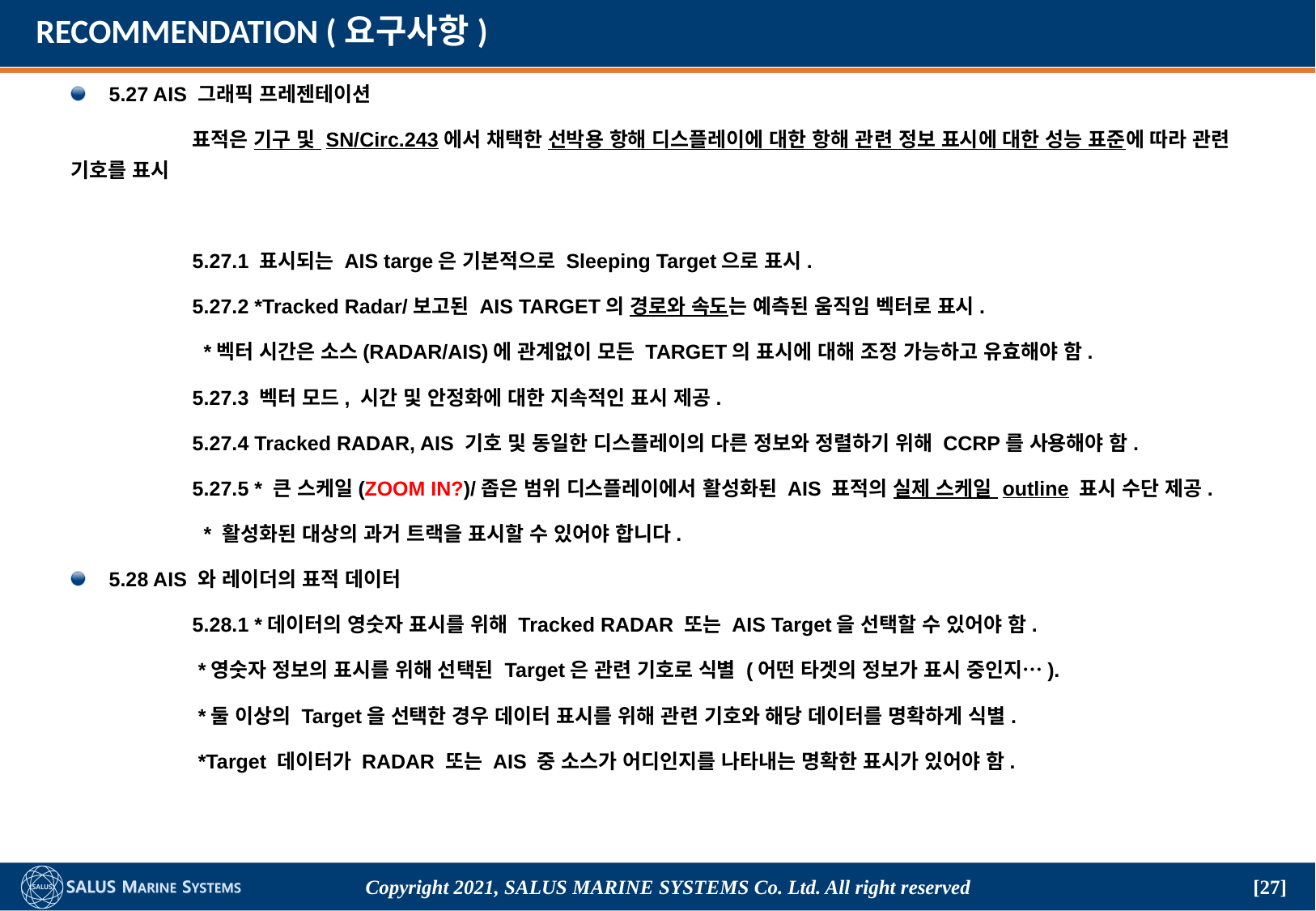

# RECOMMENDATION (요구사항)
5.27 AIS 그래픽 프레젠테이션
	표적은 기구 및 SN/Circ.243에서 채택한 선박용 항해 디스플레이에 대한 항해 관련 정보 표시에 대한 성능 표준에 따라 관련 기호를 표시

	5.27.1 표시되는 AIS targe은 기본적으로 Sleeping Target으로 표시.
	5.27.2 *Tracked Radar/보고된 AIS TARGET의 경로와 속도는 예측된 움직임 벡터로 표시.
	  *벡터 시간은 소스(RADAR/AIS)에 관계없이 모든 TARGET의 표시에 대해 조정 가능하고 유효해야 함.
	5.27.3 벡터 모드, 시간 및 안정화에 대한 지속적인 표시 제공.
	5.27.4 Tracked RADAR, AIS 기호 및 동일한 디스플레이의 다른 정보와 정렬하기 위해 CCRP를 사용해야 함.
	5.27.5 * 큰 스케일(ZOOM IN?)/좁은 범위 디스플레이에서 활성화된 AIS 표적의 실제 스케일 outline 표시 수단 제공.
	  * 활성화된 대상의 과거 트랙을 표시할 수 있어야 합니다.
5.28 AIS 와 레이더의 표적 데이터
	5.28.1 *데이터의 영숫자 표시를 위해 Tracked RADAR 또는 AIS Target을 선택할 수 있어야 함.
	 *영숫자 정보의 표시를 위해 선택된 Target은 관련 기호로 식별 (어떤 타겟의 정보가 표시 중인지…).
	 *둘 이상의 Target을 선택한 경우 데이터 표시를 위해 관련 기호와 해당 데이터를 명확하게 식별.
	 *Target 데이터가 RADAR 또는 AIS 중 소스가 어디인지를 나타내는 명확한 표시가 있어야 함.

Copyright 2021, SALUS Marine Systems Co. Ltd. All right reserved
[27]